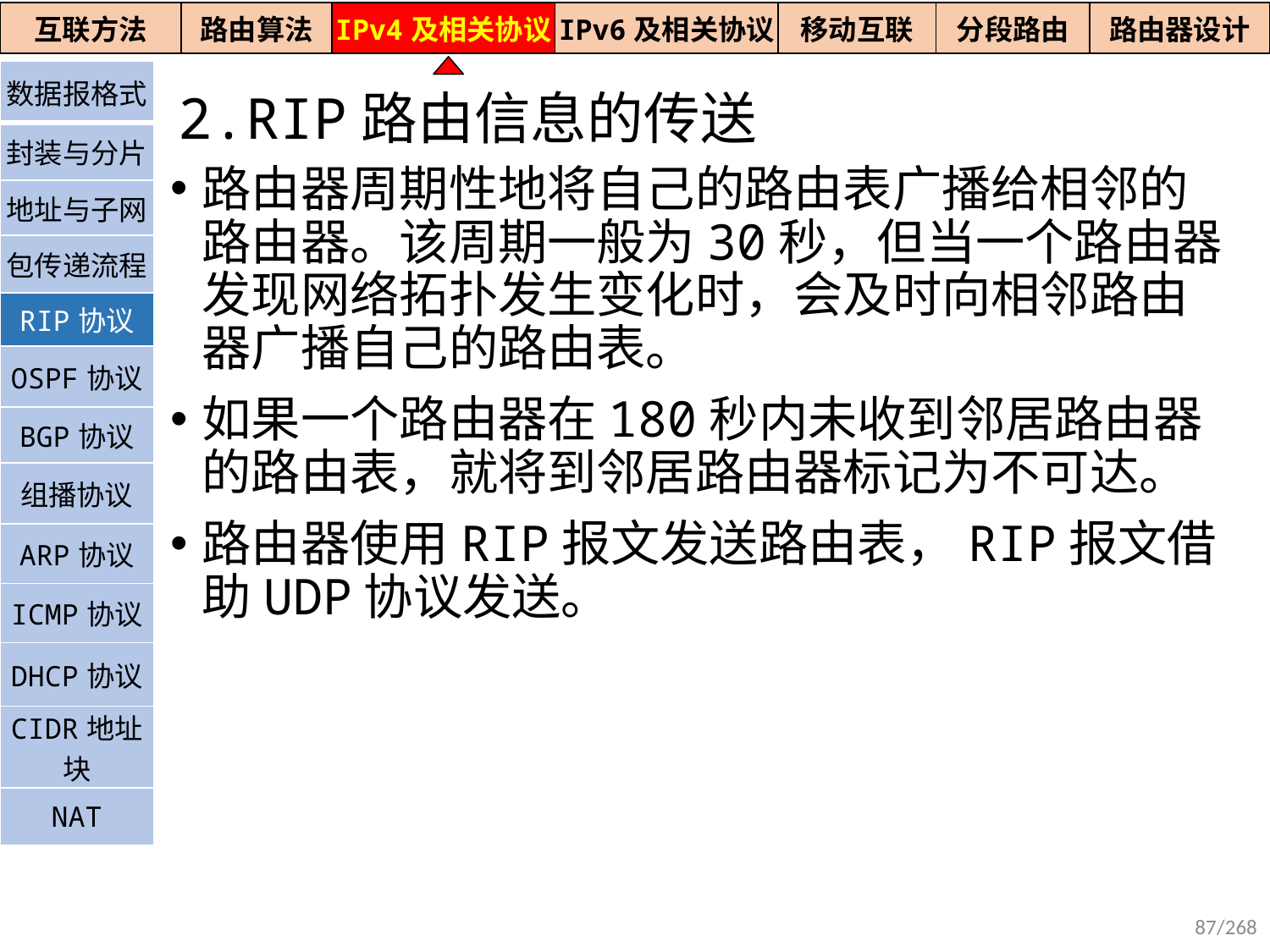

| 互联方法 | 路由算法 | IPv4及相关协议 | IPv6及相关协议 | 移动互联 | 分段路由 | 路由器设计 |
| --- | --- | --- | --- | --- | --- | --- |

| 数据报格式 |
| --- |
| 封装与分片 |
| 地址与子网 |
| 包传递流程 |
| RIP协议 |
| OSPF协议 |
| BGP协议 |
| 组播协议 |
| ARP协议 |
| ICMP协议 |
| DHCP协议 |
| CIDR地址块 |
| NAT |
2.RIP路由信息的传送
路由器周期性地将自己的路由表广播给相邻的路由器。该周期一般为30秒，但当一个路由器发现网络拓扑发生变化时，会及时向相邻路由器广播自己的路由表。
如果一个路由器在180秒内未收到邻居路由器的路由表，就将到邻居路由器标记为不可达。
路由器使用RIP报文发送路由表，RIP报文借助UDP协议发送。
87/268